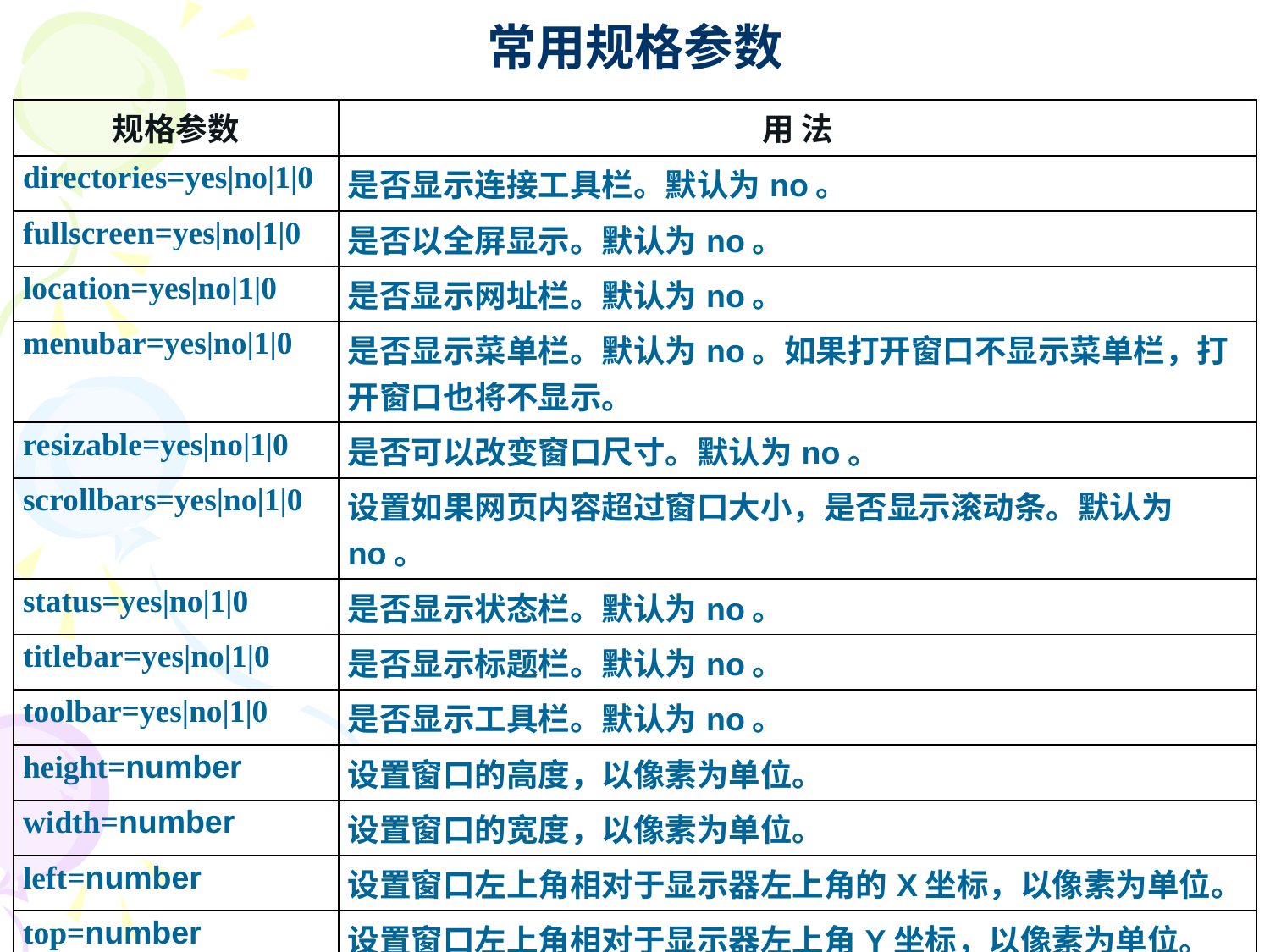

# 常用规格参数
| 规格参数 | 用 法 |
| --- | --- |
| directories=yes|no|1|0 | 是否显示连接工具栏。默认为no。 |
| fullscreen=yes|no|1|0 | 是否以全屏显示。默认为no。 |
| location=yes|no|1|0 | 是否显示网址栏。默认为no。 |
| menubar=yes|no|1|0 | 是否显示菜单栏。默认为no。如果打开窗口不显示菜单栏，打开窗口也将不显示。 |
| resizable=yes|no|1|0 | 是否可以改变窗口尺寸。默认为no。 |
| scrollbars=yes|no|1|0 | 设置如果网页内容超过窗口大小，是否显示滚动条。默认为no。 |
| status=yes|no|1|0 | 是否显示状态栏。默认为no。 |
| titlebar=yes|no|1|0 | 是否显示标题栏。默认为no。 |
| toolbar=yes|no|1|0 | 是否显示工具栏。默认为no。 |
| height=number | 设置窗口的高度，以像素为单位。 |
| width=number | 设置窗口的宽度，以像素为单位。 |
| left=number | 设置窗口左上角相对于显示器左上角的X坐标，以像素为单位。 |
| top=number | 设置窗口左上角相对于显示器左上角Y坐标，以像素为单位。 |